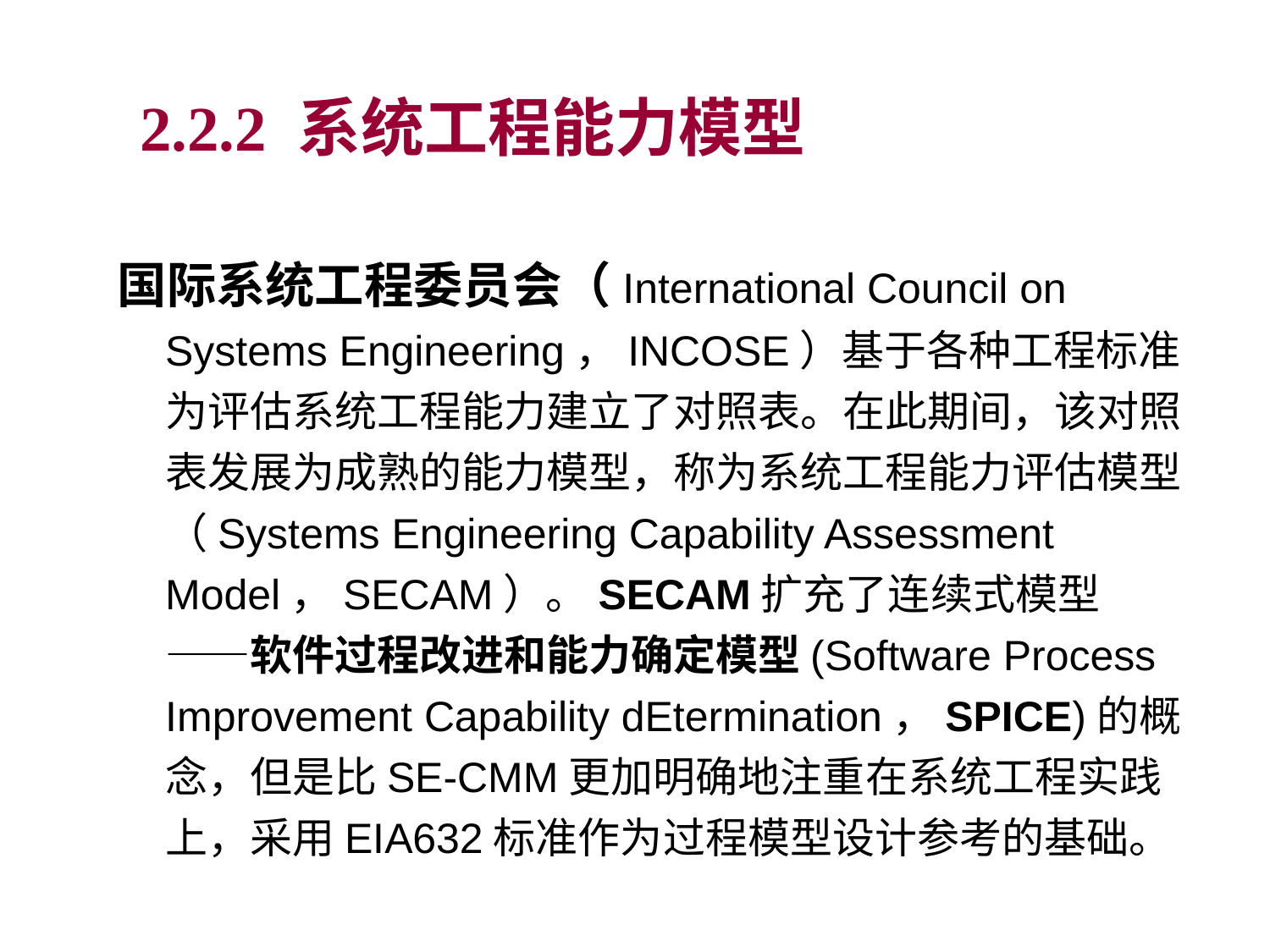

2.2.2 系统工程能力模型
国际系统工程委员会（International Council on Systems Engineering，INCOSE）基于各种工程标准为评估系统工程能力建立了对照表。在此期间，该对照表发展为成熟的能力模型，称为系统工程能力评估模型（Systems Engineering Capability Assessment Model，SECAM）。SECAM扩充了连续式模型——软件过程改进和能力确定模型(Software Process Improvement Capability dEtermination，SPICE)的概念，但是比SE-CMM更加明确地注重在系统工程实践上，采用EIA632标准作为过程模型设计参考的基础。